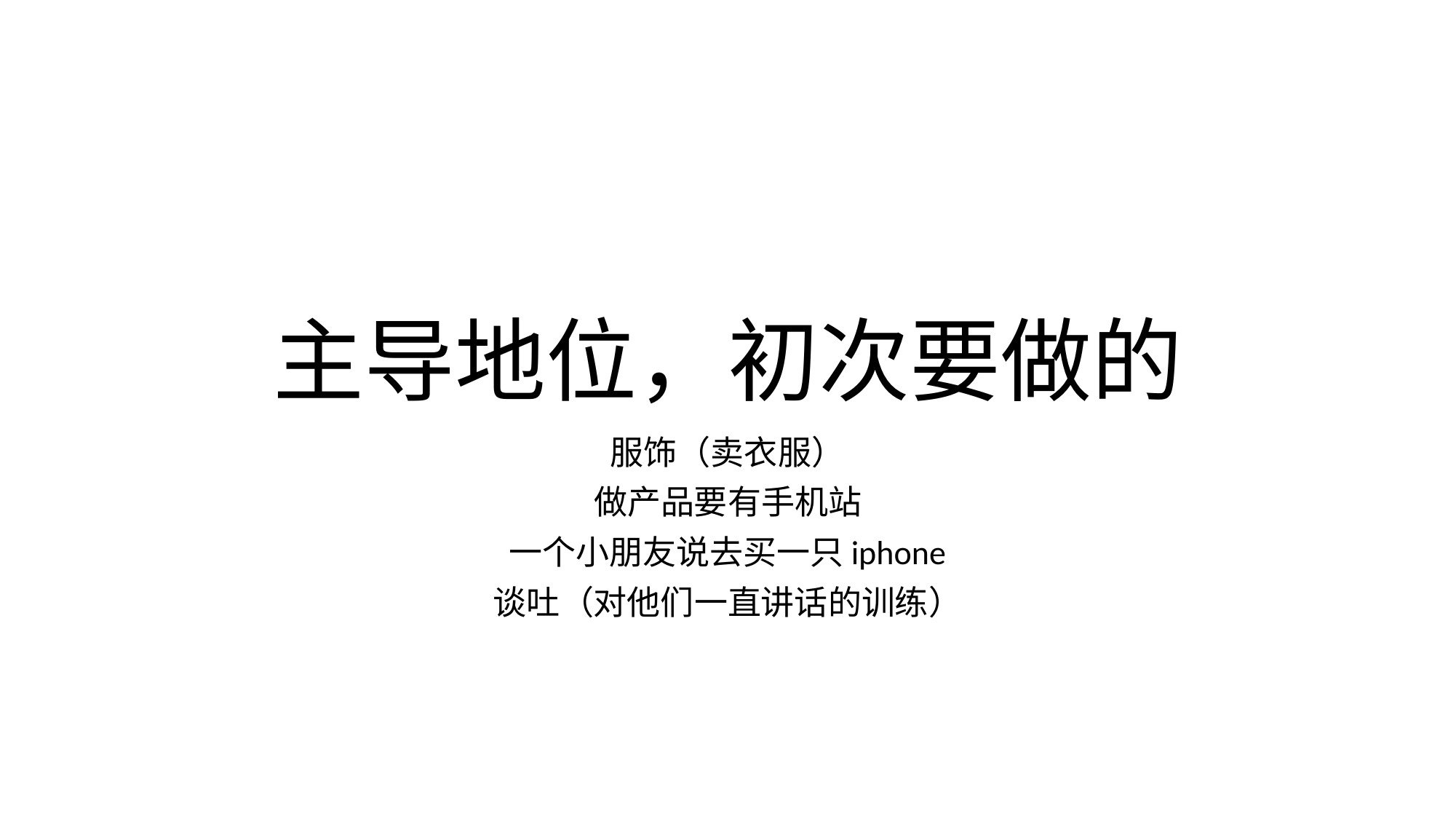

# 主导地位，初次要做的
服饰（卖衣服）
做产品要有手机站
一个小朋友说去买一只iphone
谈吐（对他们一直讲话的训练）